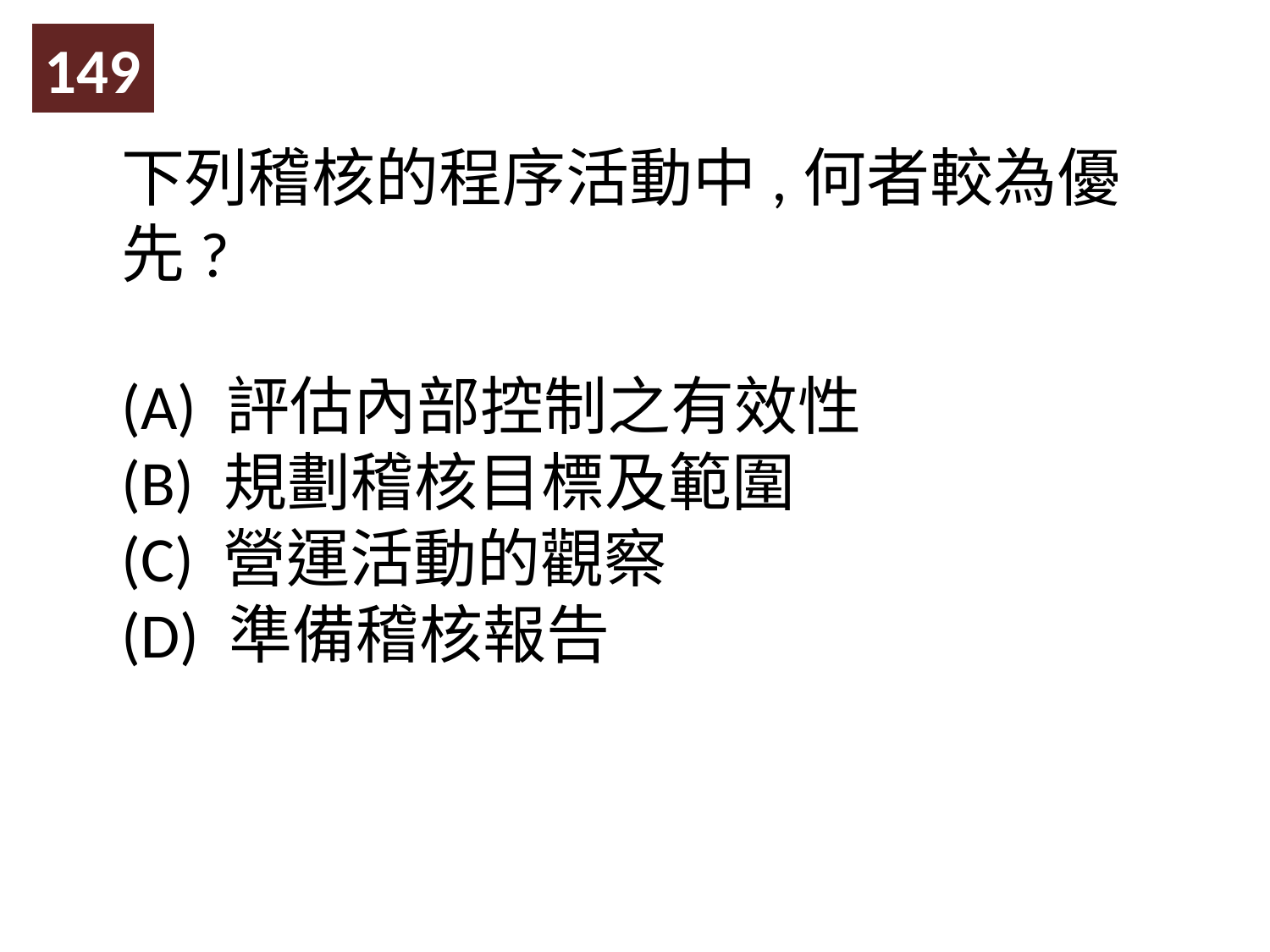

149
下列稽核的程序活動中,何者較為優先?

(A) 評估內部控制之有效性
(B) 規劃稽核目標及範圍
(C) 營運活動的觀察
(D) 準備稽核報告